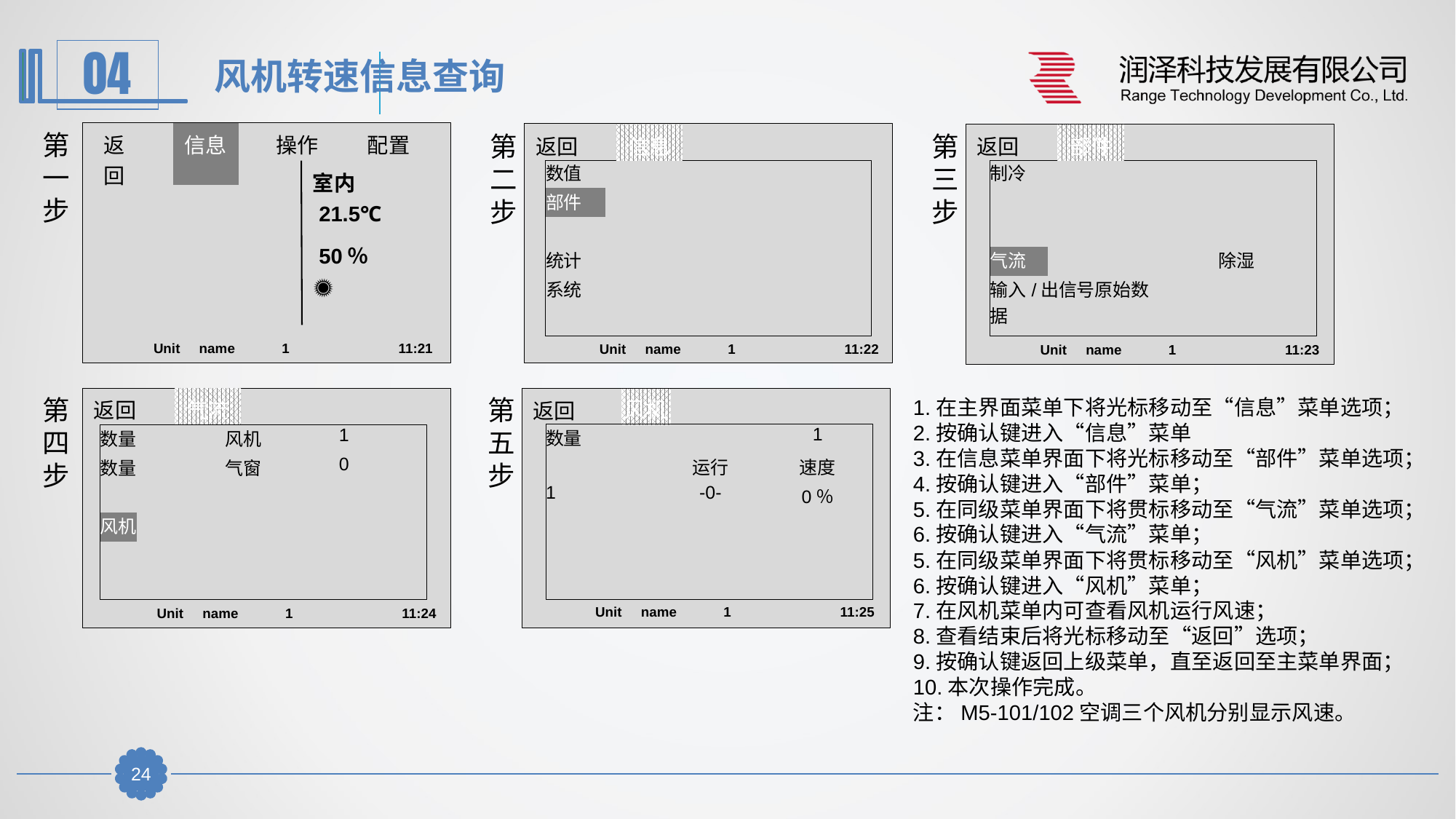

风机转速信息查询
第一步
| 返回 |  | 信息 |  | 操作 |  | 配置 |  |
| --- | --- | --- | --- | --- | --- | --- | --- |

第二步
| 返回 |  | 信息 |  |  |  |  |  |
| --- | --- | --- | --- | --- | --- | --- | --- |
第三步
| 返回 |  | 部件 |  |  |  |  |  |
| --- | --- | --- | --- | --- | --- | --- | --- |

| 数值 |  |
| --- | --- |
| 部件 |  |
|  |  |
| 统计 |  |
| 系统 |  |
|  |  |
| 制冷 |  |  |
| --- | --- | --- |
|  |  |  |
|  |  |  |
| 气流 |  | 除湿 |
| 输入/出信号原始数据 |  |  |
|  |  |  |
| 室内 |
| --- |
| 21.5℃ |
| 50％ |
| ☀ |

|  | Unit name | 1 | 11:21 |
| --- | --- | --- | --- |
|  | Unit name | 1 | 11:22 |
| --- | --- | --- | --- |
|  | Unit name | 1 | 11:23 |
| --- | --- | --- | --- |
第四步
| 返回 |  | 气流 |  |  |  |  |  |
| --- | --- | --- | --- | --- | --- | --- | --- |

第五步

| 返回 |  | 风机 |  |  |  |  |  |
| --- | --- | --- | --- | --- | --- | --- | --- |
1.在主界面菜单下将光标移动至“信息”菜单选项；
2.按确认键进入“信息”菜单
3.在信息菜单界面下将光标移动至“部件”菜单选项；
4.按确认键进入“部件”菜单；
5.在同级菜单界面下将贯标移动至“气流”菜单选项；
6.按确认键进入“气流”菜单；
5.在同级菜单界面下将贯标移动至“风机”菜单选项；
6.按确认键进入“风机”菜单；
7.在风机菜单内可查看风机运行风速；
8.查看结束后将光标移动至“返回”选项；
9.按确认键返回上级菜单，直至返回至主菜单界面；
10.本次操作完成。
注：M5-101/102空调三个风机分别显示风速。

| 数量 |  | 1 |
| --- | --- | --- |
|  | 运行 | 速度 |
| 1 | -0- | 0％ |
|  |  |  |
|  |  |  |
|  |  |  |
| 数量 |  | 风机 | 1 |
| --- | --- | --- | --- |
| 数量 |  | 气窗 | 0 |
|  |  |  |  |
| 风机 |  |  |  |
|  |  |  |  |
|  |  |  |  |
|  | Unit name | 1 | 11:25 |
| --- | --- | --- | --- |
|  | Unit name | 1 | 11:24 |
| --- | --- | --- | --- |
24